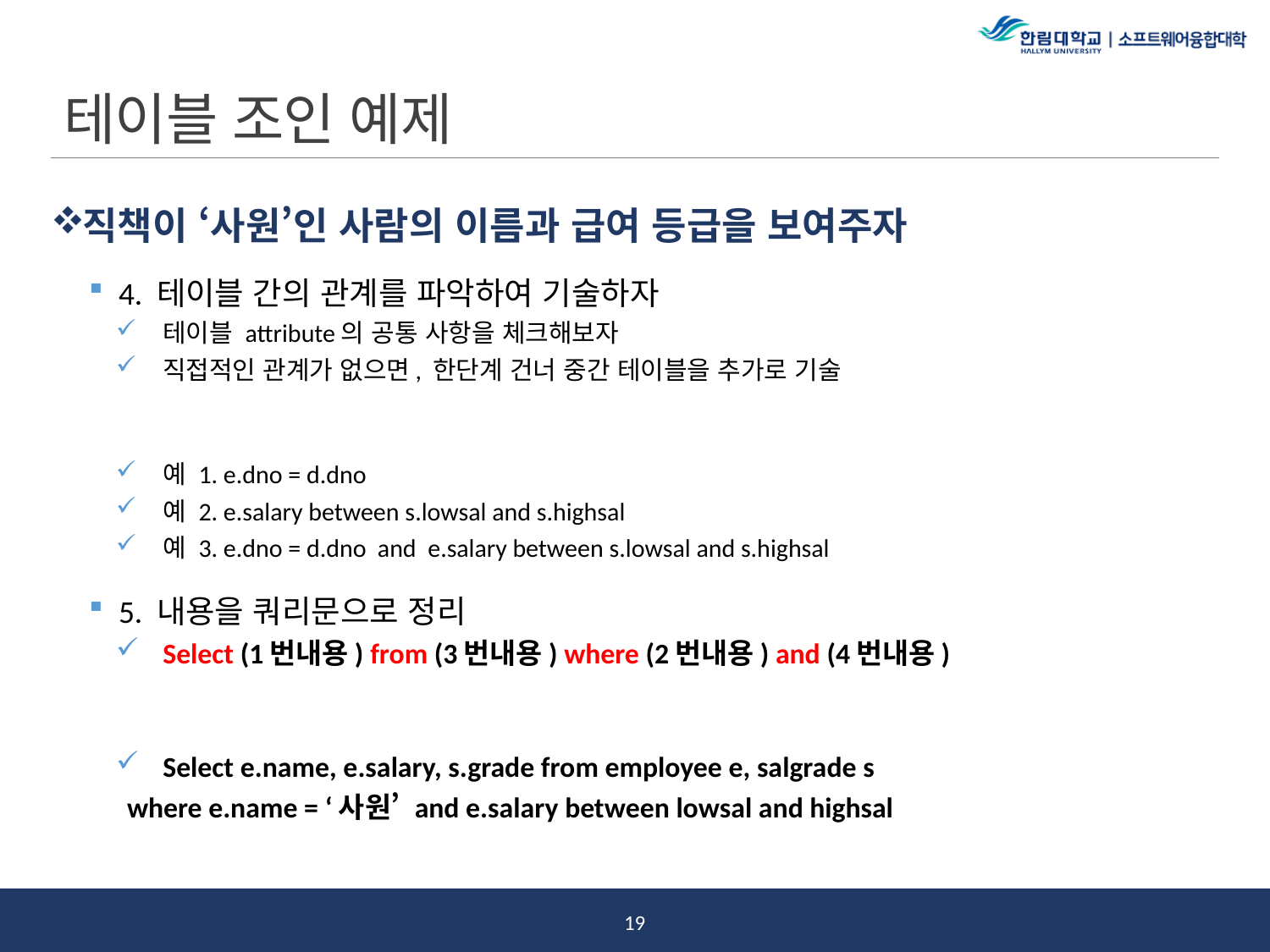

# 테이블 조인 예제
직책이 ‘사원’인 사람의 이름과 급여 등급을 보여주자
4. 테이블 간의 관계를 파악하여 기술하자
테이블 attribute의 공통 사항을 체크해보자
직접적인 관계가 없으면, 한단계 건너 중간 테이블을 추가로 기술

예 1. e.dno = d.dno
예 2. e.salary between s.lowsal and s.highsal
예 3. e.dno = d.dno  and  e.salary between s.lowsal and s.highsal
5. 내용을 쿼리문으로 정리
Select (1번내용) from (3번내용) where (2번내용) and (4번내용)

Select e.name, e.salary, s.grade from employee e, salgrade s
	where e.name = ‘사원’ and e.salary between lowsal and highsal
19